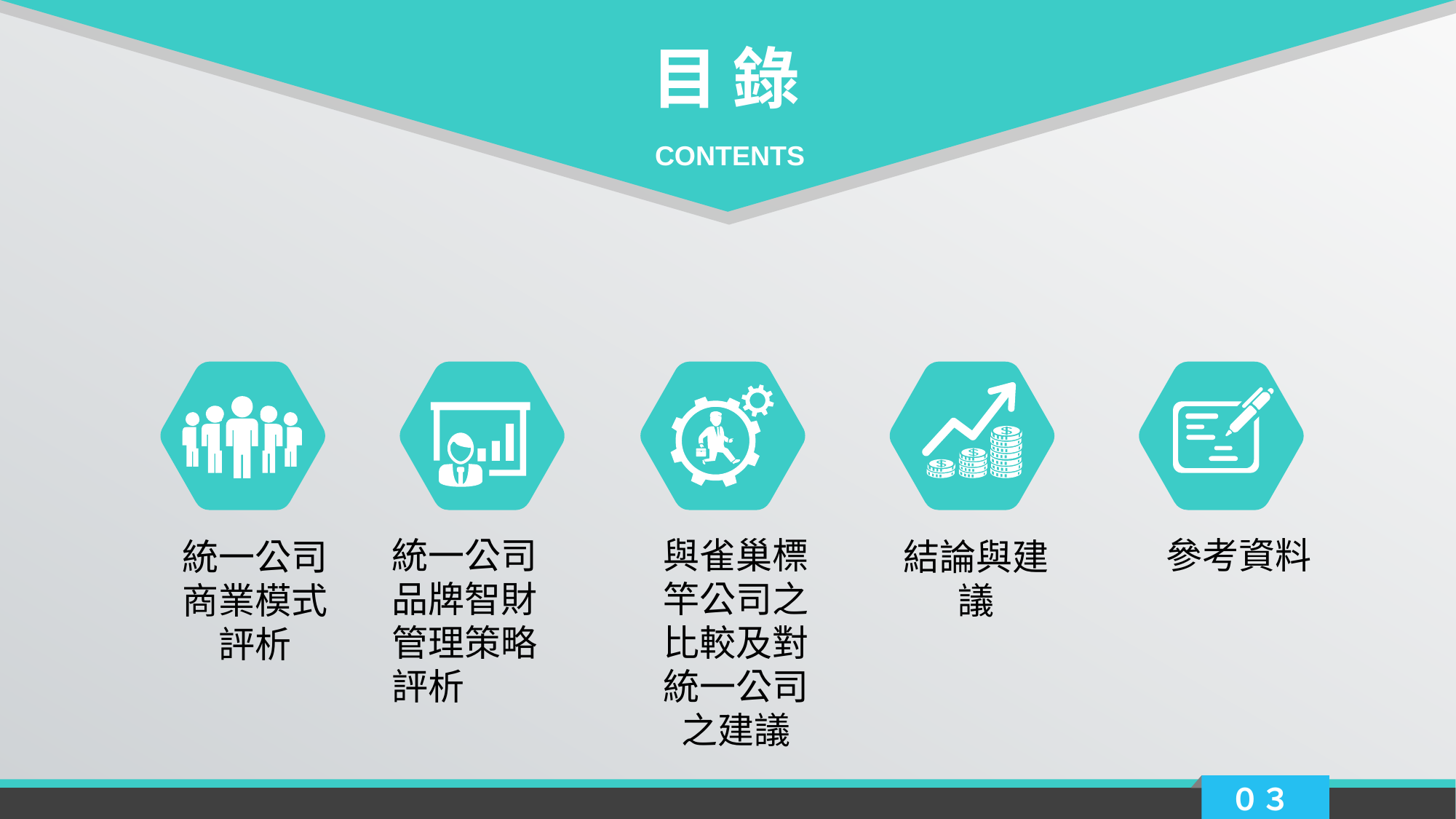

目 錄
CONTENTS

統一公司品牌智財管理策略評析
與雀巢標竿公司之比較及對統一公司之建議
參考資料
統一公司商業模式評析
結論與建議

０３